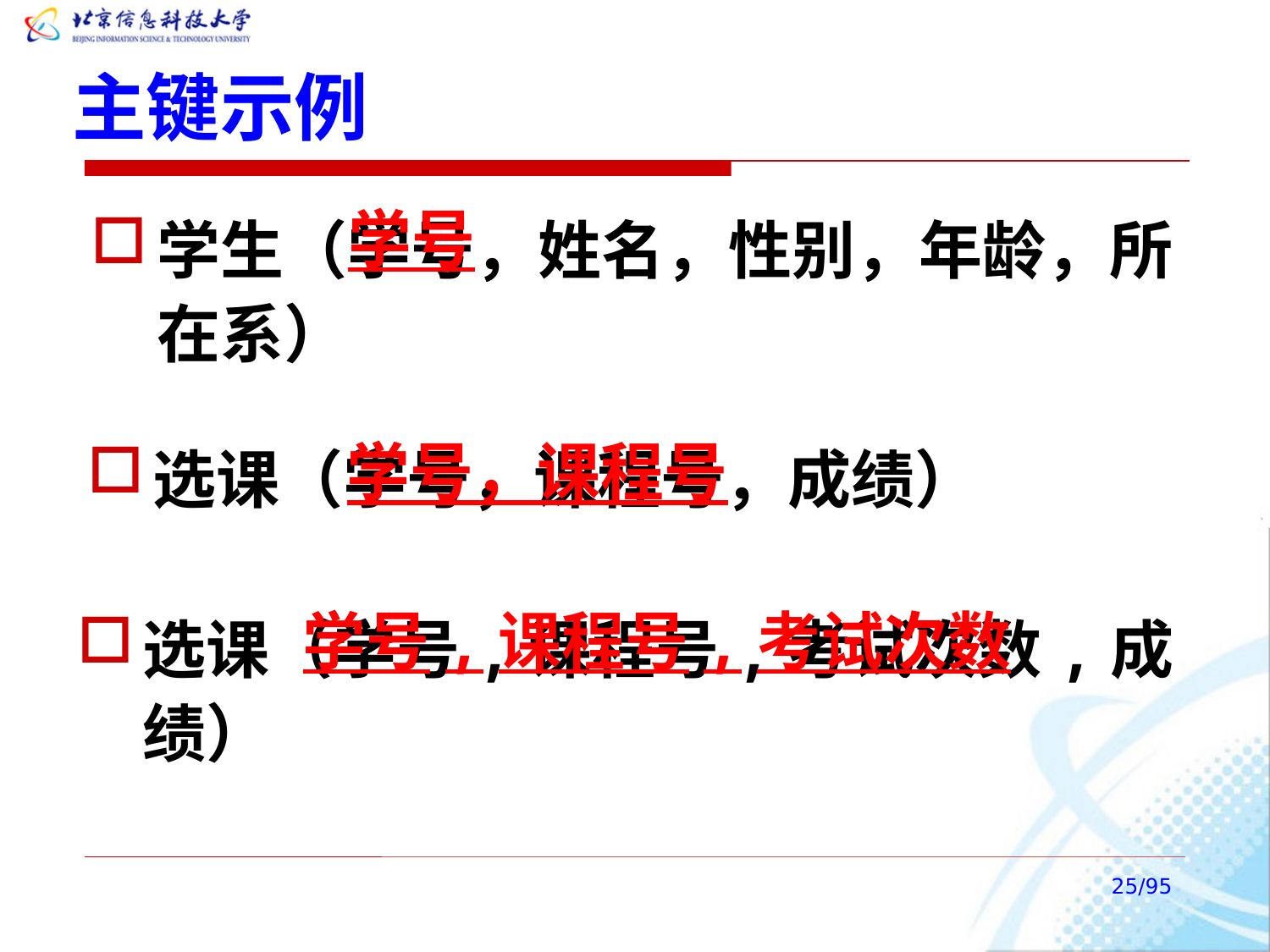

# 主键示例
学号
学生（学号，姓名，性别，年龄，所在系）
选课（学号，课程号，成绩）
学号，课程号
学号,课程号,考试次数
选课（学号,课程号,考试次数,成绩）

25/95